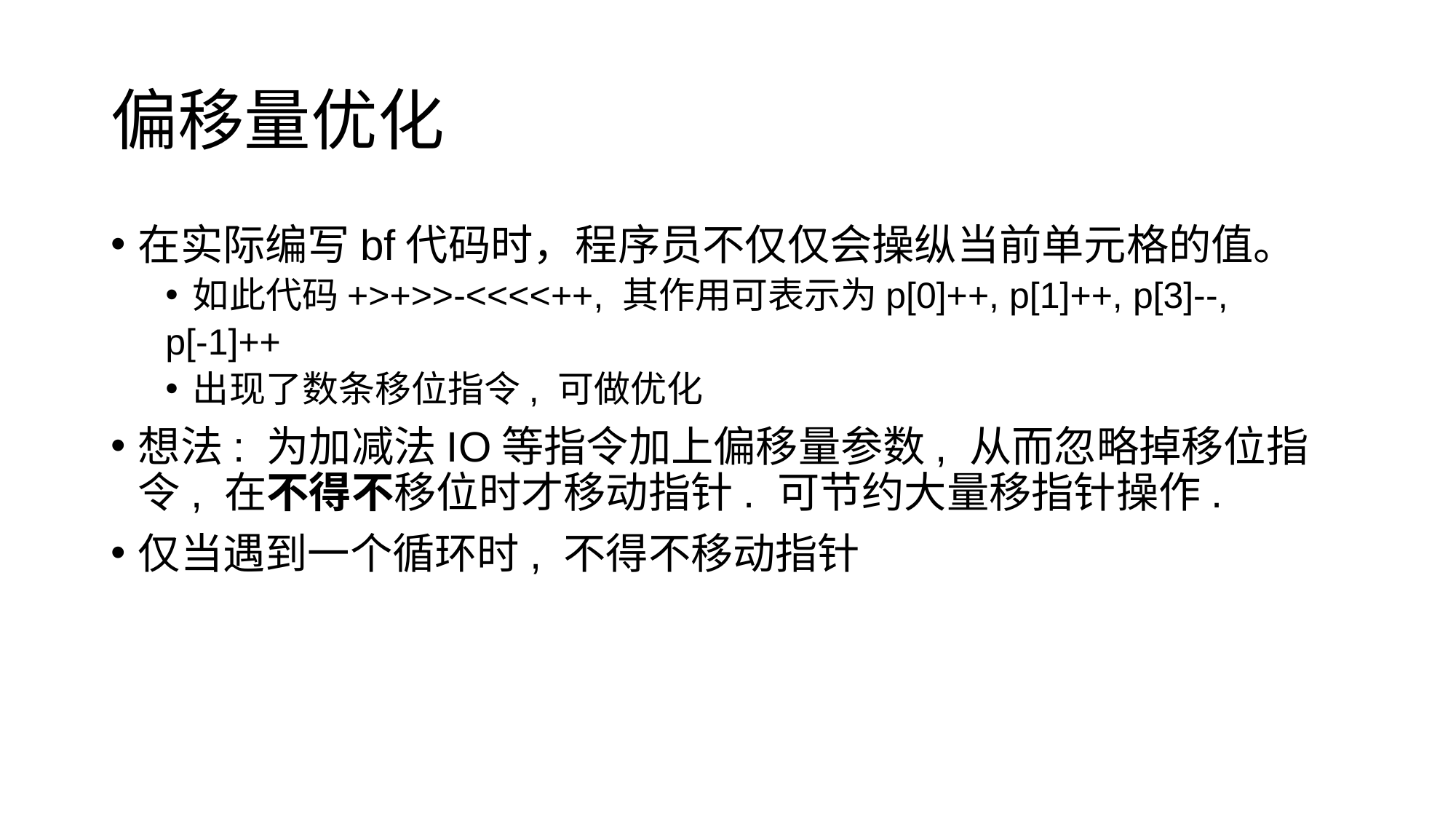

# 偏移量优化
在实际编写bf代码时，程序员不仅仅会操纵当前单元格的值。
如此代码+>+>>-<<<<++, 其作用可表示为p[0]++, p[1]++, p[3]--,
p[-1]++
出现了数条移位指令, 可做优化
想法: 为加减法IO等指令加上偏移量参数, 从而忽略掉移位指令, 在不得不移位时才移动指针. 可节约大量移指针操作.
仅当遇到一个循环时, 不得不移动指针